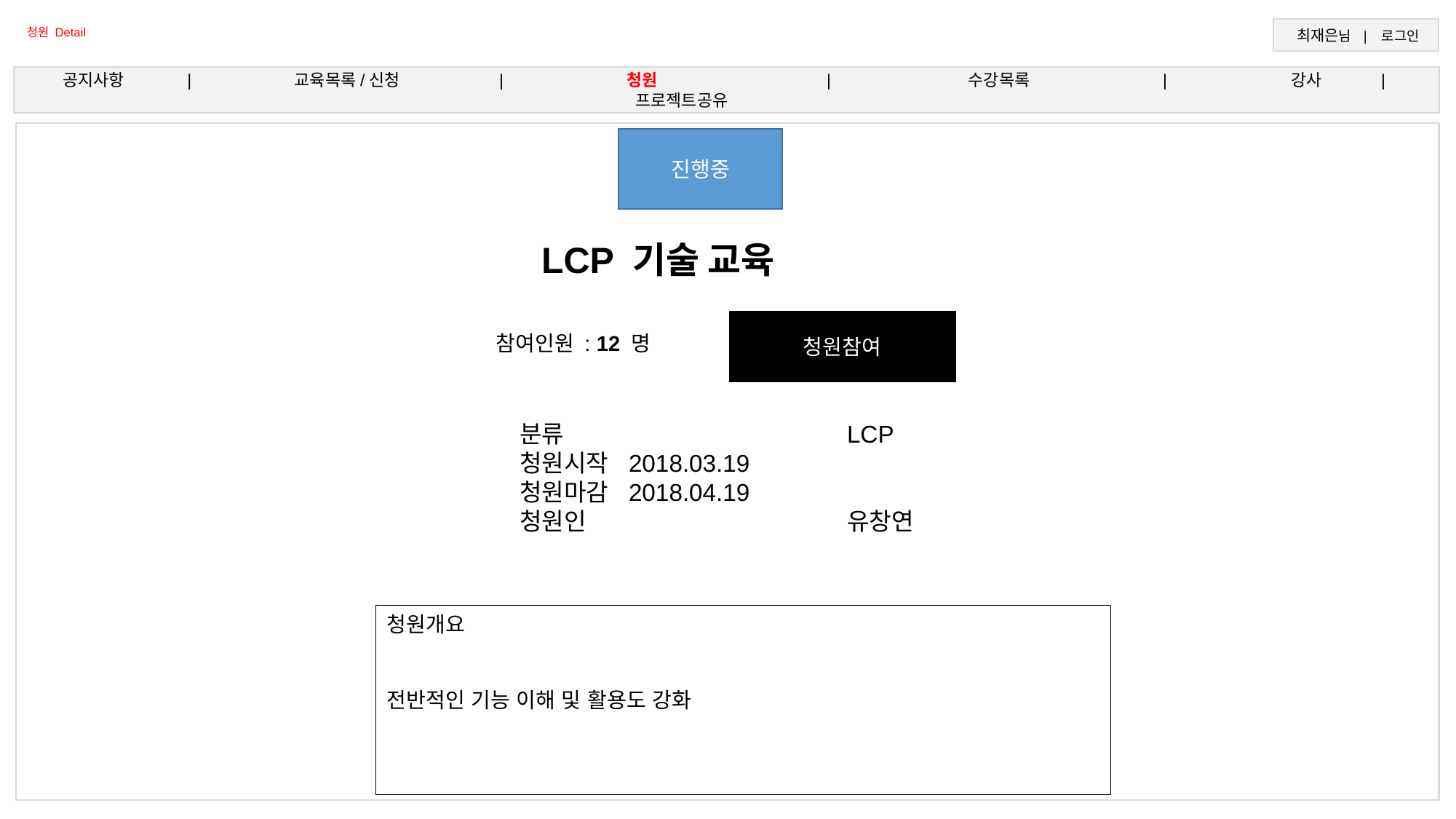

청원 Detail
 최재은님   |   로그인
공지사항	   | 	  교육목록/신청 	| 	   청원 		| 	      수강목록		 | 	     강사  	 | 	    프로젝트공유

진행중
LCP 기술 교육
청원참여
참여인원 : 12 명
분류  			LCP
청원시작 	2018.03.19
청원마감 	2018.04.19
청원인 			유창연
청원개요

전반적인 기능 이해 및 활용도 강화